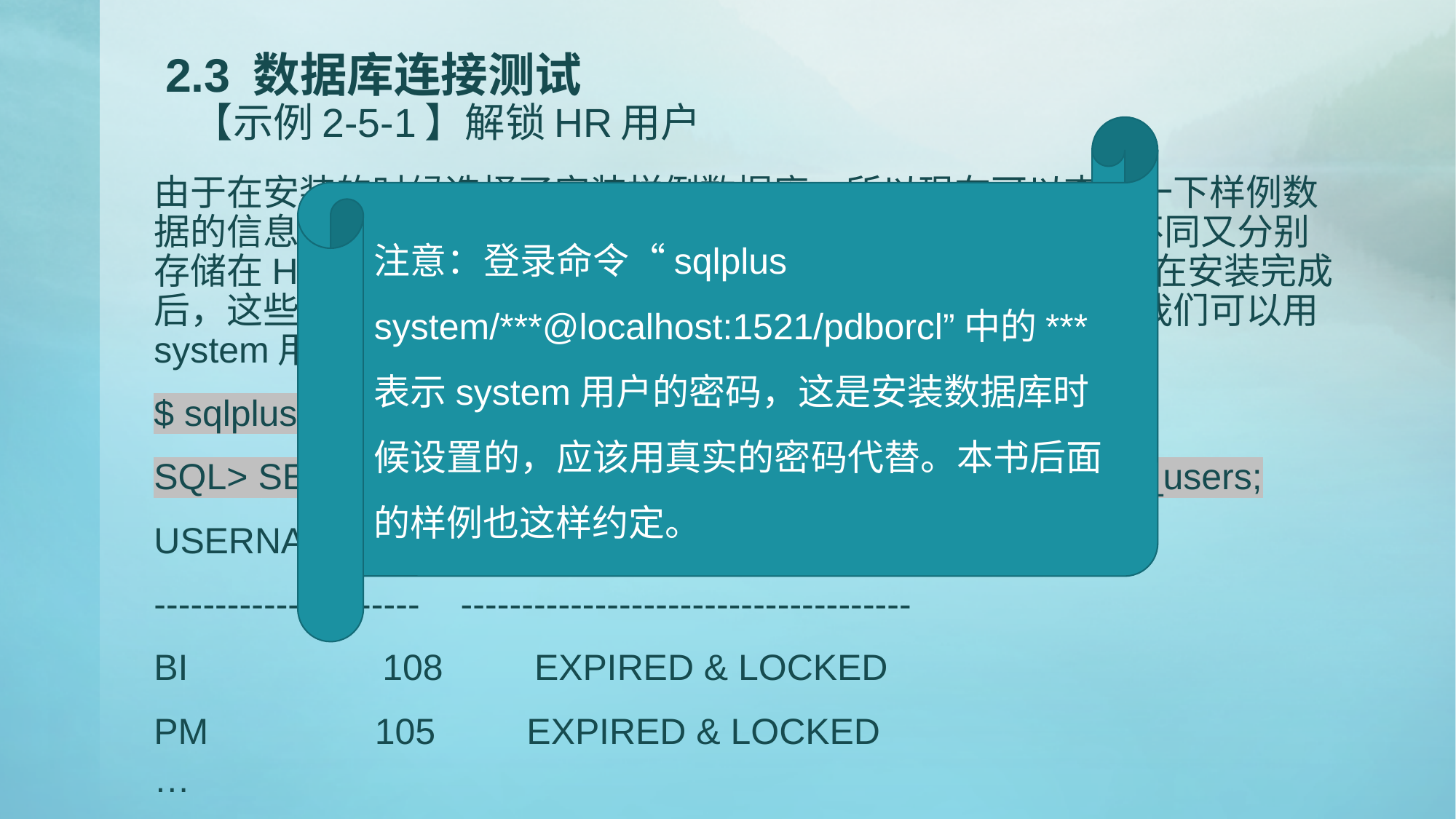

# 2.3 数据库连接测试 【示例2‑5-1】解锁HR用户
注意：登录命令“sqlplus system/***@localhost:1521/pdborcl”中的***表示system用户的密码，这是安装数据库时候设置的，应该用真实的密码代替。本书后面的样例也这样约定。
由于在安装的时候选择了安装样例数据库，所以现在可以查询一下样例数据的信息，样例数据存储在pdborcl接插式数据库中，按用户不同又分别存储在HR、SCOTT、OE、IX、BI、PM和SH方案中。在安装完成后，这些方案用户处在过期并且锁定的状态，不能直接登录，我们可以用system用户将这些用户解锁，然后可以登录了。
$ sqlplus system/***@localhost:1521/pdborcl
SQL> SELECT username,user_id,account_status FROM dba_users;
USERNAME	USER_ID   ACCOUNT_STATUS
------------- --------    -------------------------------------
BI		 108         EXPIRED & LOCKED
PM	           105         EXPIRED & LOCKED
…